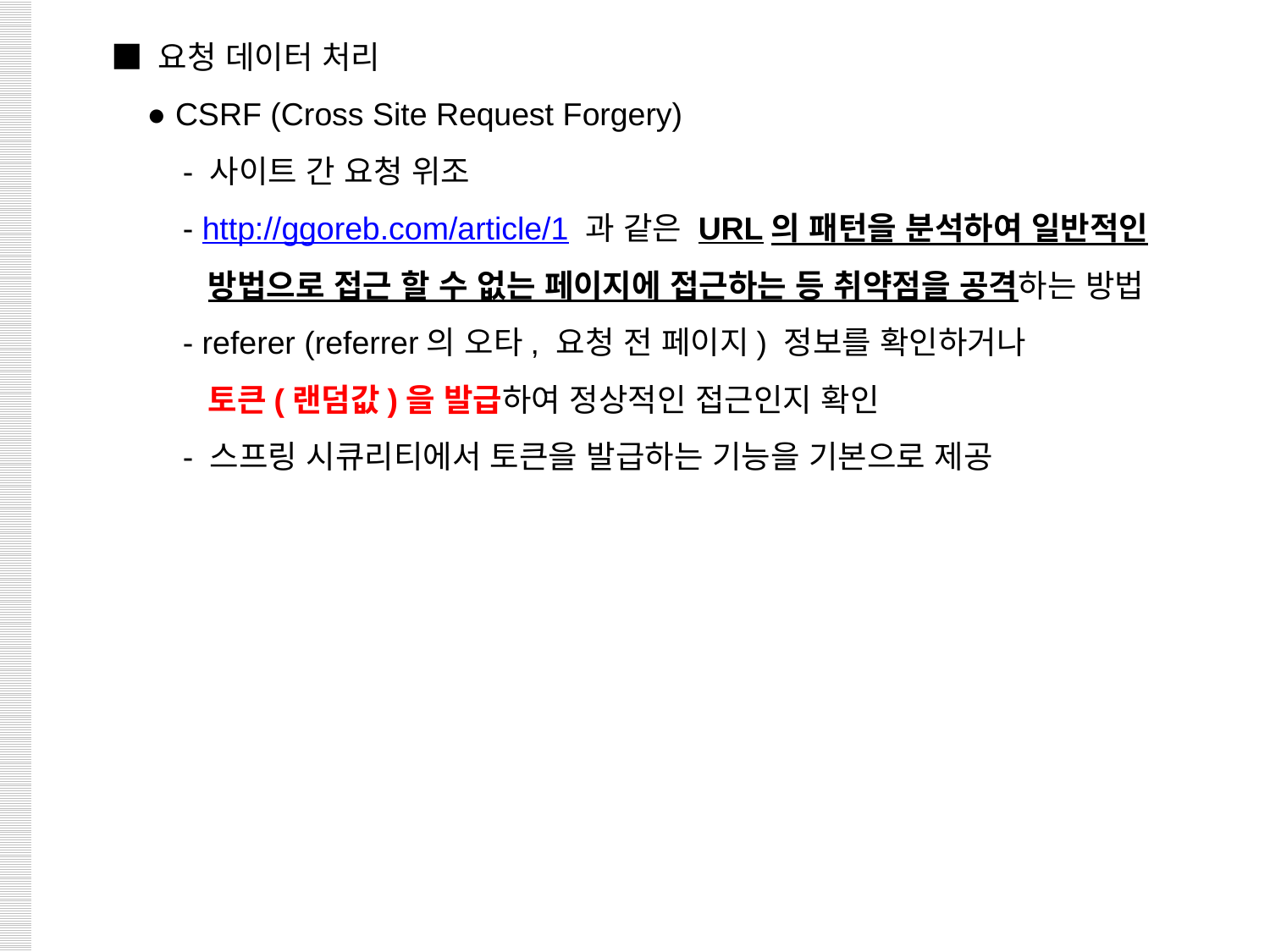

■ 요청 데이터 처리
    ● CSRF (Cross Site Request Forgery)
        - 사이트 간 요청 위조
        - http://ggoreb.com/article/1 과 같은 URL의 패턴을 분석하여 일반적인
          방법으로 접근 할 수 없는 페이지에 접근하는 등 취약점을 공격하는 방법
        - referer (referrer의 오타, 요청 전 페이지) 정보를 확인하거나
          토큰(랜덤값)을 발급하여 정상적인 접근인지 확인
        - 스프링 시큐리티에서 토큰을 발급하는 기능을 기본으로 제공